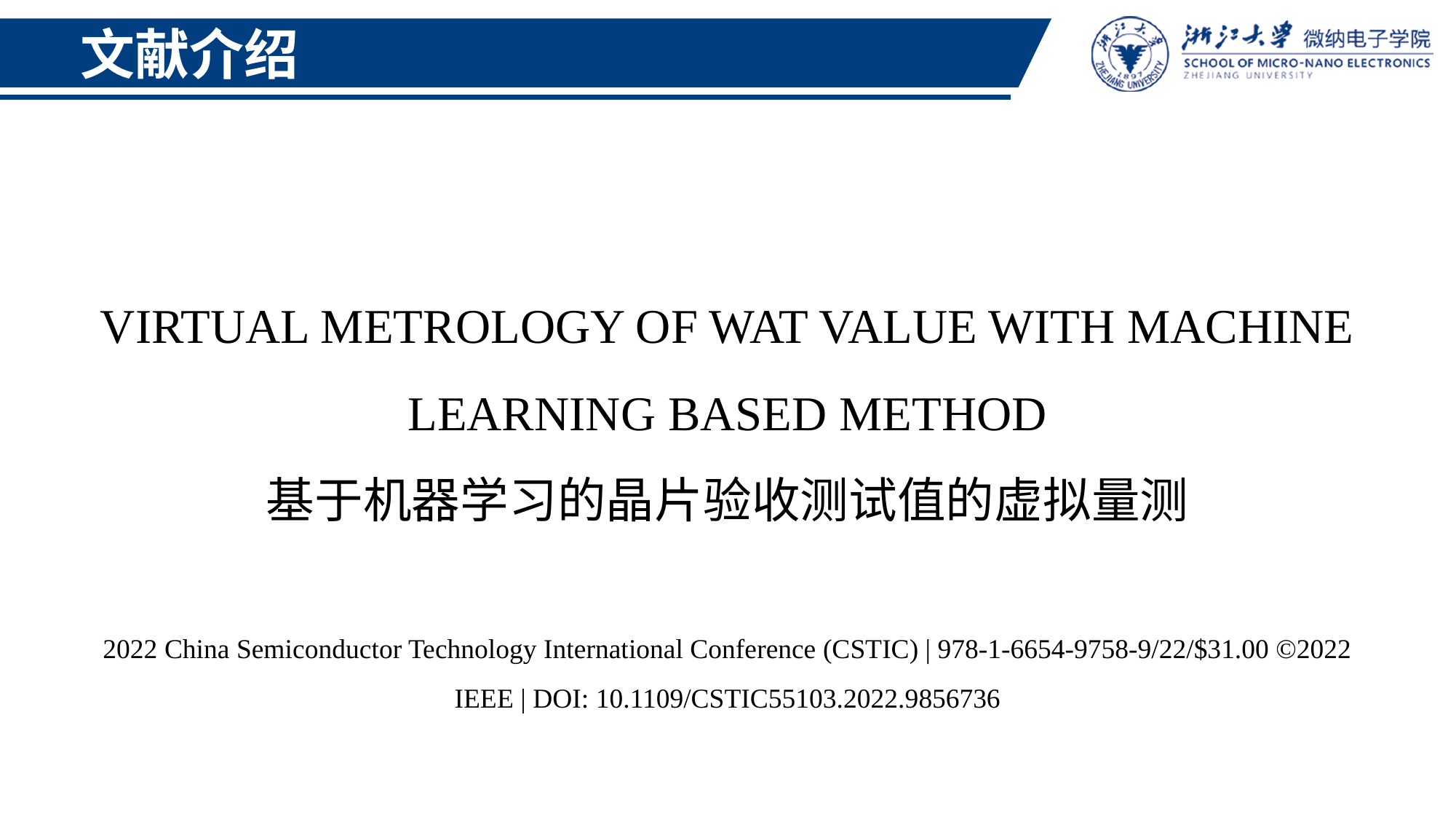

文献介绍
VIRTUAL METROLOGY OF WAT VALUE WITH MACHINE LEARNING BASED METHOD
基于机器学习的晶片验收测试值的虚拟量测

2022 China Semiconductor Technology International Conference (CSTIC) | 978-1-6654-9758-9/22/$31.00 ©2022 IEEE | DOI: 10.1109/CSTIC55103.2022.9856736